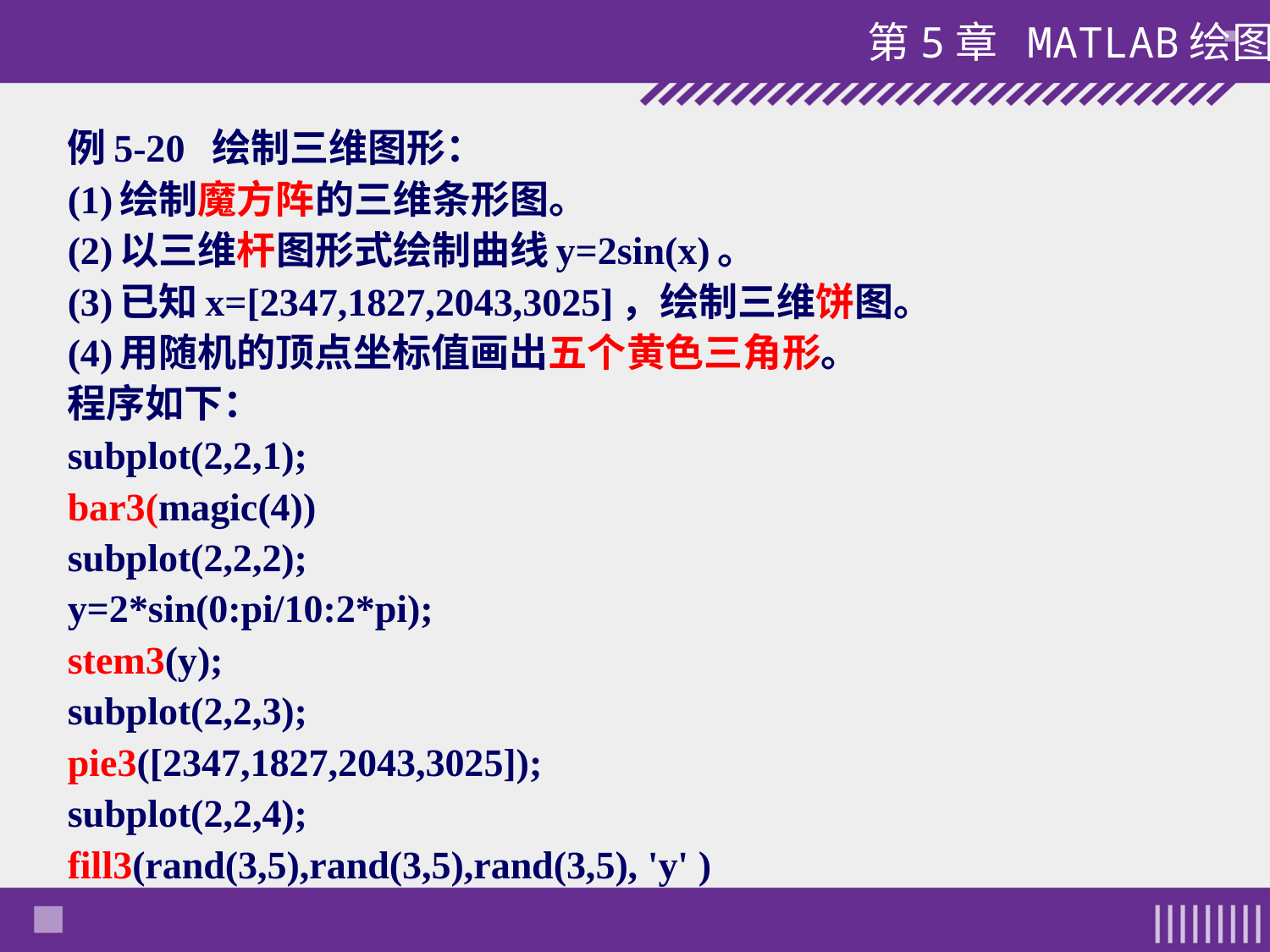

#
例5-20  绘制三维图形：
(1)绘制魔方阵的三维条形图。
(2)以三维杆图形式绘制曲线y=2sin(x)。
(3)已知x=[2347,1827,2043,3025]，绘制三维饼图。
(4)用随机的顶点坐标值画出五个黄色三角形。
程序如下：
subplot(2,2,1);
bar3(magic(4))
subplot(2,2,2);
y=2*sin(0:pi/10:2*pi);
stem3(y);
subplot(2,2,3);
pie3([2347,1827,2043,3025]);
subplot(2,2,4);
fill3(rand(3,5),rand(3,5),rand(3,5), 'y' )